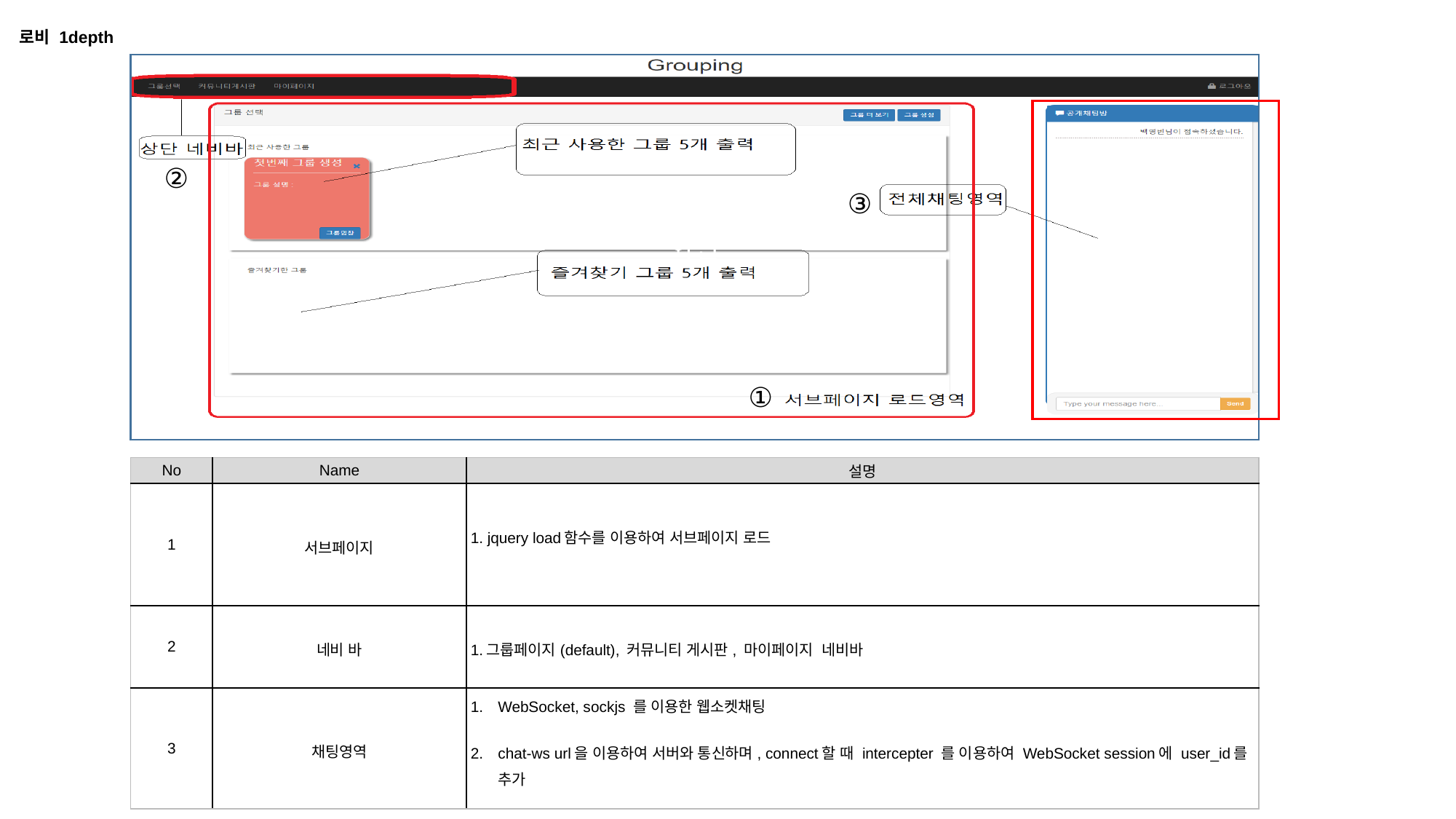

로비 1depth
화면

②
③
①
| No | Name | 설명 |
| --- | --- | --- |
| 1 | 서브페이지 | 1. jquery load함수를 이용하여 서브페이지 로드 |
| 2 | 네비 바 | 1.그룹페이지(default), 커뮤니티 게시판, 마이페이지 네비바 |
| 3 | 채팅영역 | WebSocket, sockjs 를 이용한 웹소켓채팅 chat-ws url을 이용하여 서버와 통신하며, connect할 때 intercepter 를 이용하여 WebSocket session에 user\_id를 추가 |